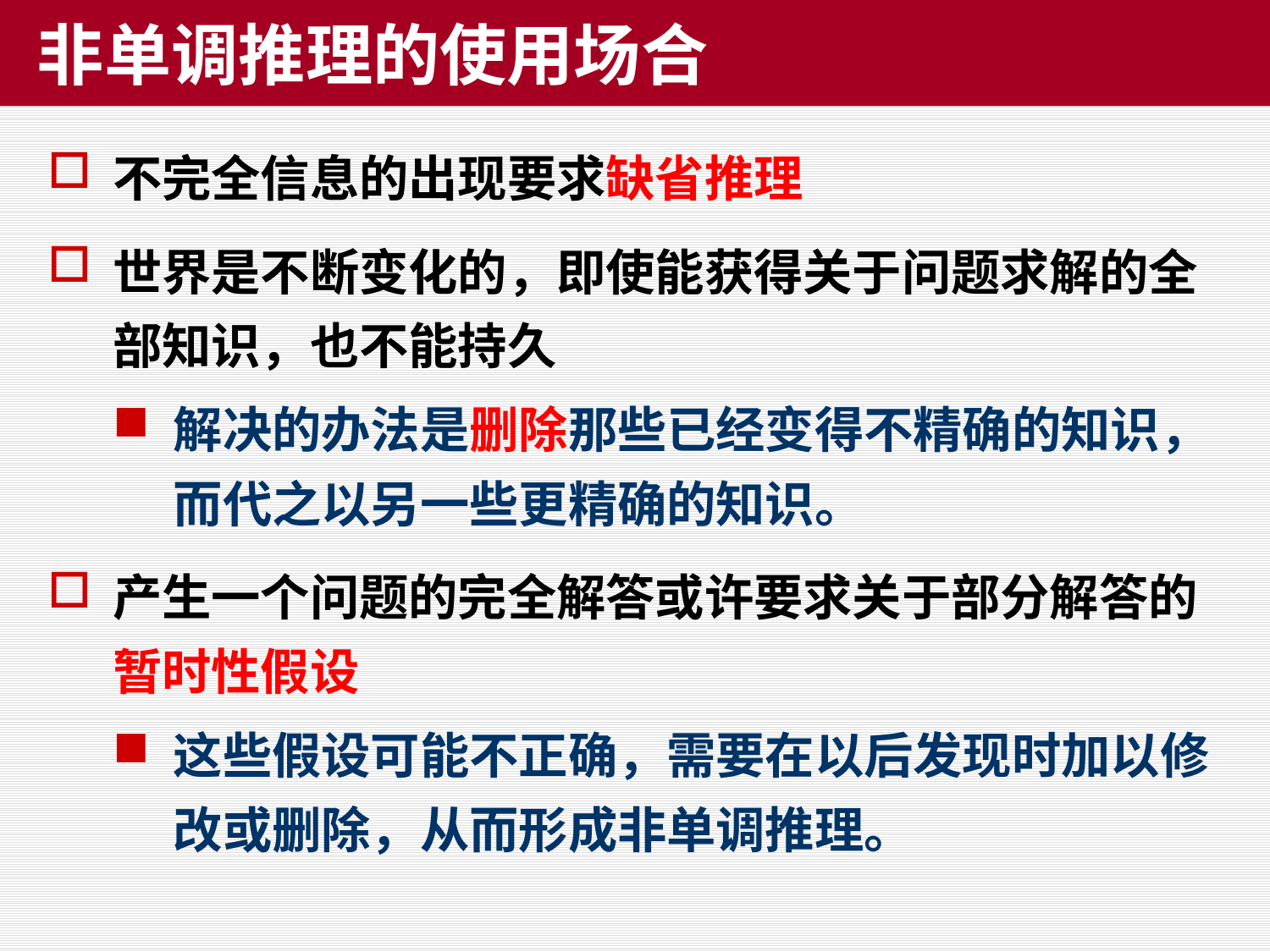

# 非单调推理的使用场合
不完全信息的出现要求缺省推理
世界是不断变化的，即使能获得关于问题求解的全部知识，也不能持久
解决的办法是删除那些已经变得不精确的知识，而代之以另一些更精确的知识。
产生一个问题的完全解答或许要求关于部分解答的暂时性假设
这些假设可能不正确，需要在以后发现时加以修改或删除，从而形成非单调推理。